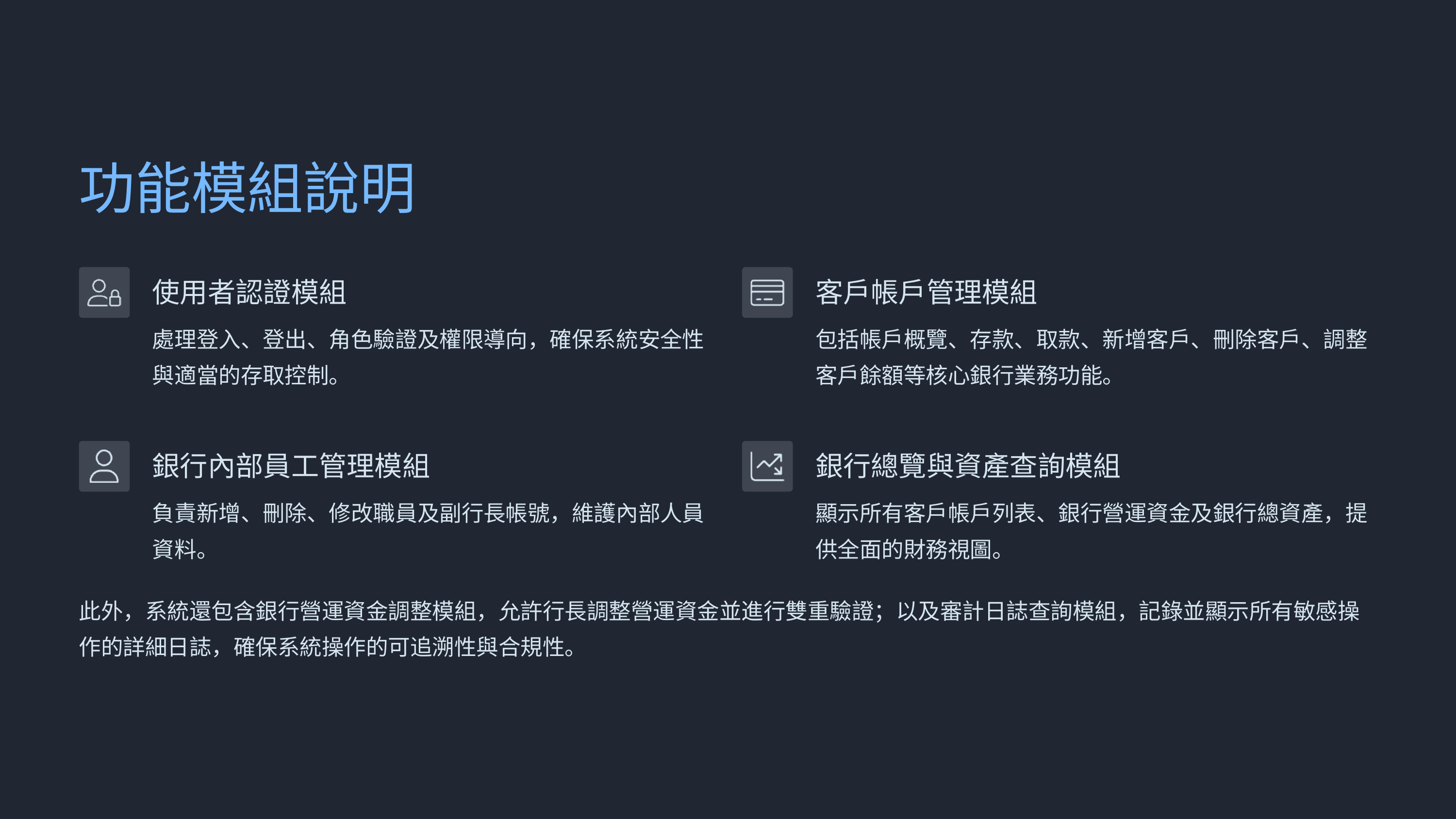

功能模組說明

使用者認證模組
客戶帳戶管理模組
處理登入、登出、角色驗證及權限導向，確保系統安全性與適當的存取控制。
包括帳戶概覽、存款、取款、新增客戶、刪除客戶、調整客戶餘額等核心銀行業務功能。

銀行內部員工管理模組
銀行總覽與資產查詢模組
負責新增、刪除、修改職員及副行長帳號，維護內部人員資料。
顯示所有客戶帳戶列表、銀行營運資金及銀行總資產，提供全面的財務視圖。
此外，系統還包含銀行營運資金調整模組，允許行長調整營運資金並進行雙重驗證；以及審計日誌查詢模組，記錄並顯示所有敏感操作的詳細日誌，確保系統操作的可追溯性與合規性。